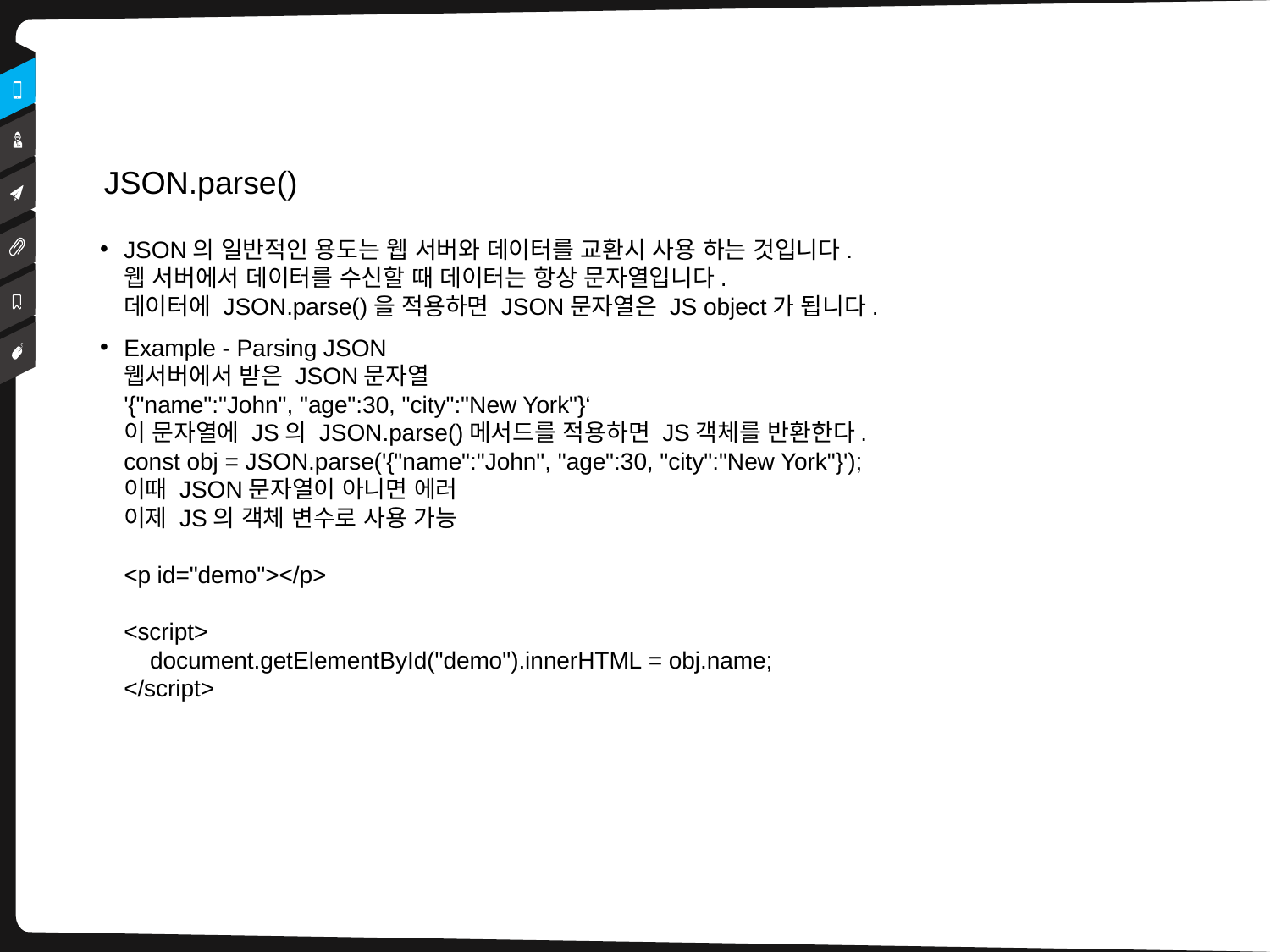

# JSON.parse()
JSON의 일반적인 용도는 웹 서버와 데이터를 교환시 사용 하는 것입니다.
웹 서버에서 데이터를 수신할 때 데이터는 항상 문자열입니다.
데이터에 JSON.parse()을 적용하면 JSON문자열은 JS object가 됩니다.
Example - Parsing JSON
웹서버에서 받은 JSON문자열
'{"name":"John", "age":30, "city":"New York"}‘
이 문자열에 JS의 JSON.parse()메서드를 적용하면 JS객체를 반환한다.
const obj = JSON.parse('{"name":"John", "age":30, "city":"New York"}');
이때 JSON문자열이 아니면 에러
이제 JS의 객체 변수로 사용 가능
<p id="demo"></p>
<script>
    document.getElementById("demo").innerHTML = obj.name;
</script>